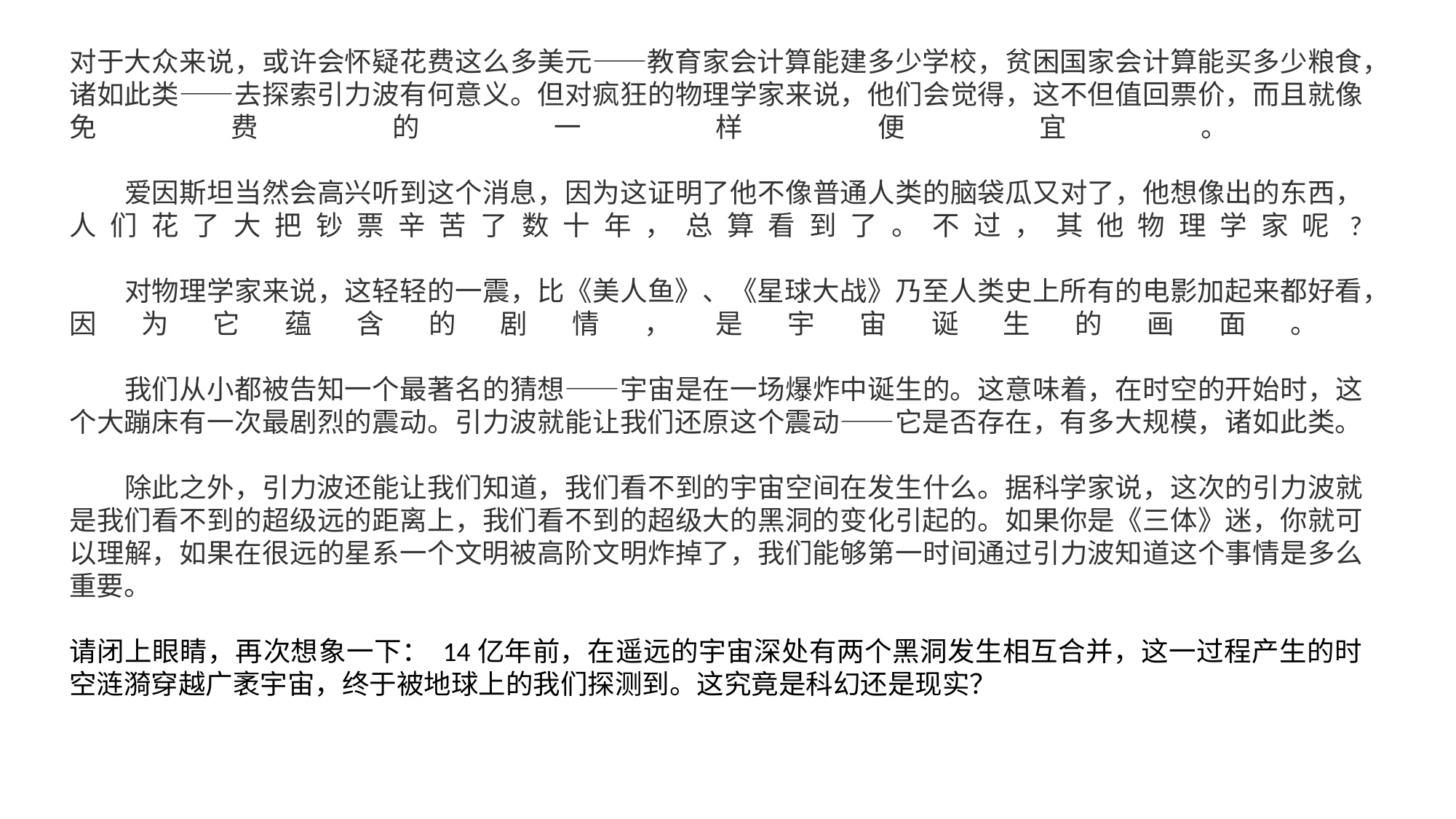

对于大众来说，或许会怀疑花费这么多美元——教育家会计算能建多少学校，贫困国家会计算能买多少粮食，诸如此类——去探索引力波有何意义。但对疯狂的物理学家来说，他们会觉得，这不但值回票价，而且就像免费的一样便宜。
　　爱因斯坦当然会高兴听到这个消息，因为这证明了他不像普通人类的脑袋瓜又对了，他想像出的东西，人们花了大把钞票辛苦了数十年，总算看到了。不过，其他物理学家呢?
　　对物理学家来说，这轻轻的一震，比《美人鱼》、《星球大战》乃至人类史上所有的电影加起来都好看，因为它蕴含的剧情，是宇宙诞生的画面。
　　我们从小都被告知一个最著名的猜想——宇宙是在一场爆炸中诞生的。这意味着，在时空的开始时，这个大蹦床有一次最剧烈的震动。引力波就能让我们还原这个震动——它是否存在，有多大规模，诸如此类。
　　除此之外，引力波还能让我们知道，我们看不到的宇宙空间在发生什么。据科学家说，这次的引力波就是我们看不到的超级远的距离上，我们看不到的超级大的黑洞的变化引起的。如果你是《三体》迷，你就可以理解，如果在很远的星系一个文明被高阶文明炸掉了，我们能够第一时间通过引力波知道这个事情是多么重要。

请闭上眼睛，再次想象一下： 14亿年前，在遥远的宇宙深处有两个黑洞发生相互合并，这一过程产生的时空涟漪穿越广袤宇宙，终于被地球上的我们探测到。这究竟是科幻还是现实？